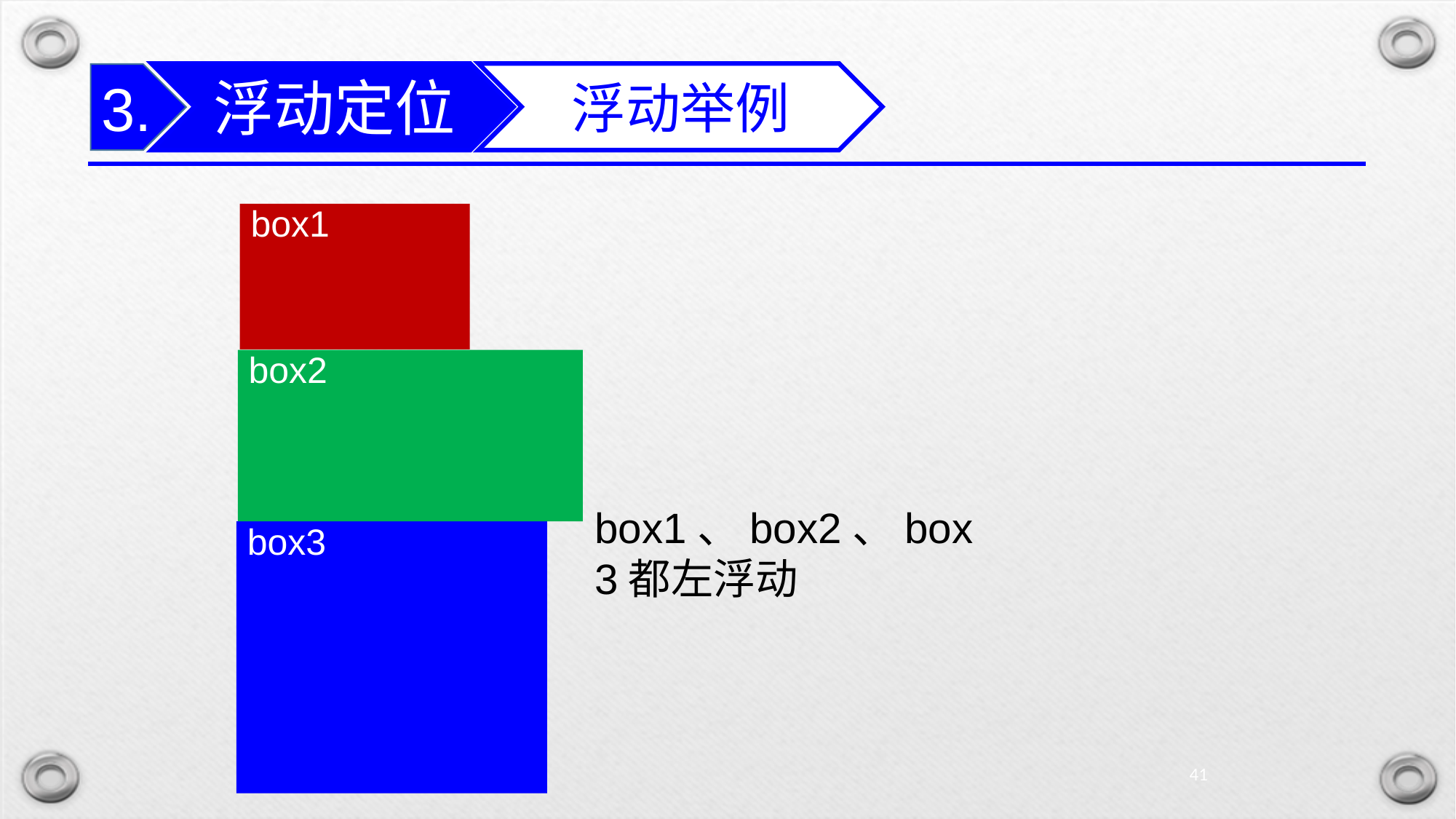

浮动定位

浮动举例
3.
box1
box2
box1、box2、box3都左浮动
box3
2025/10/13
41